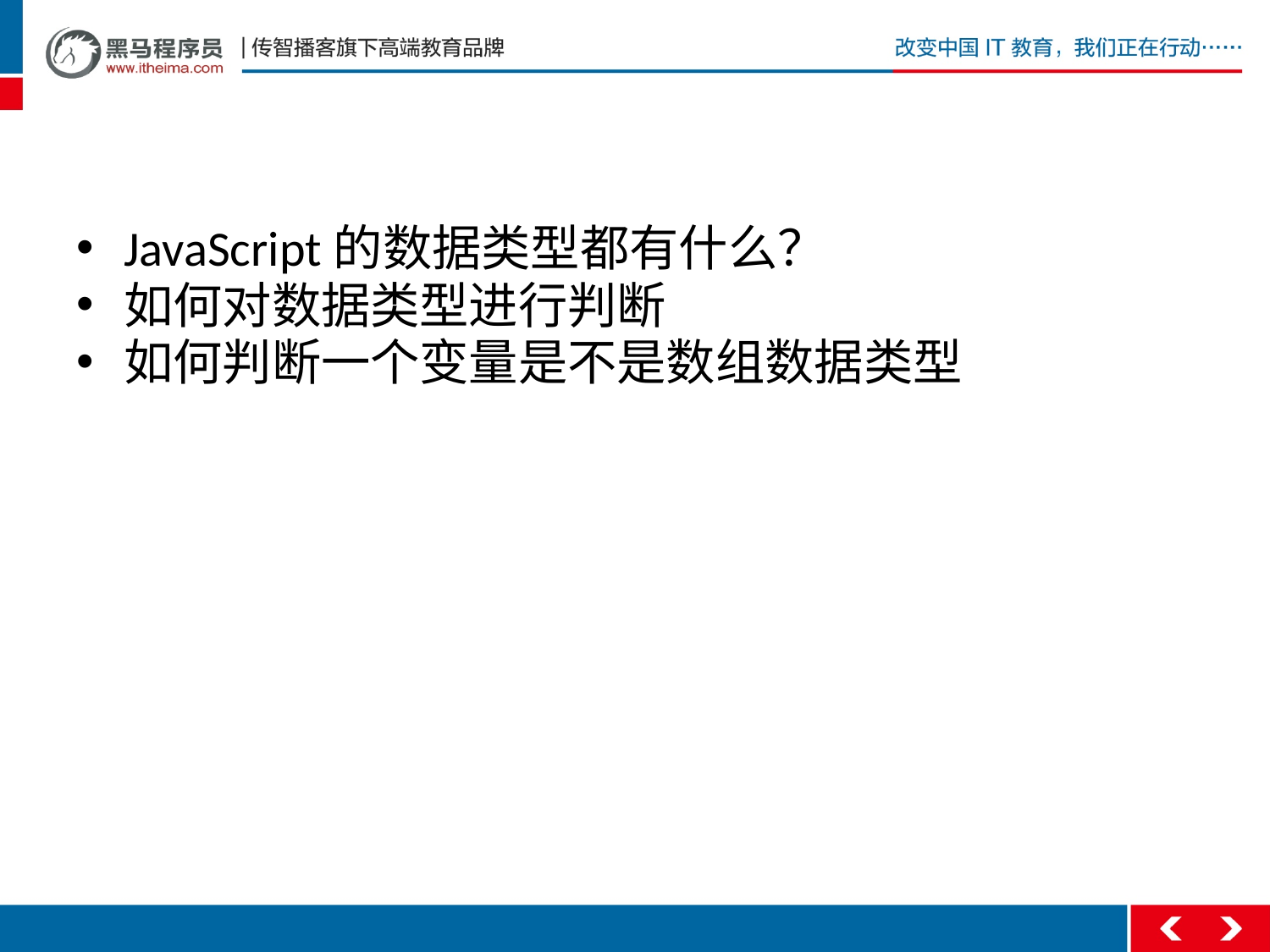

#
JavaScript的数据类型都有什么？
如何对数据类型进行判断
如何判断一个变量是不是数组数据类型